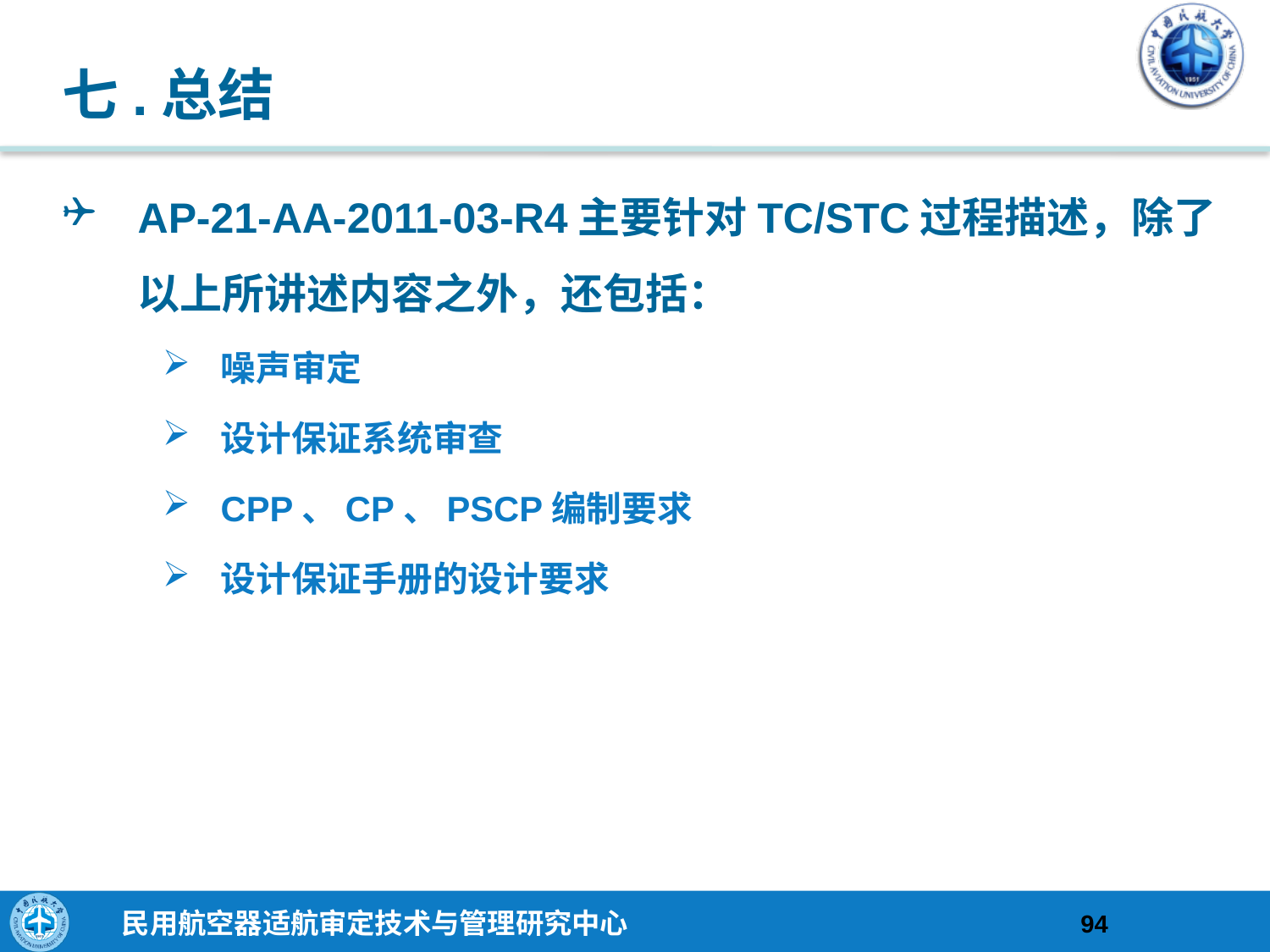

# 七.总结
AP-21-AA-2011-03-R4主要针对TC/STC过程描述，除了以上所讲述内容之外，还包括：
噪声审定
设计保证系统审查
CPP、CP、PSCP编制要求
设计保证手册的设计要求